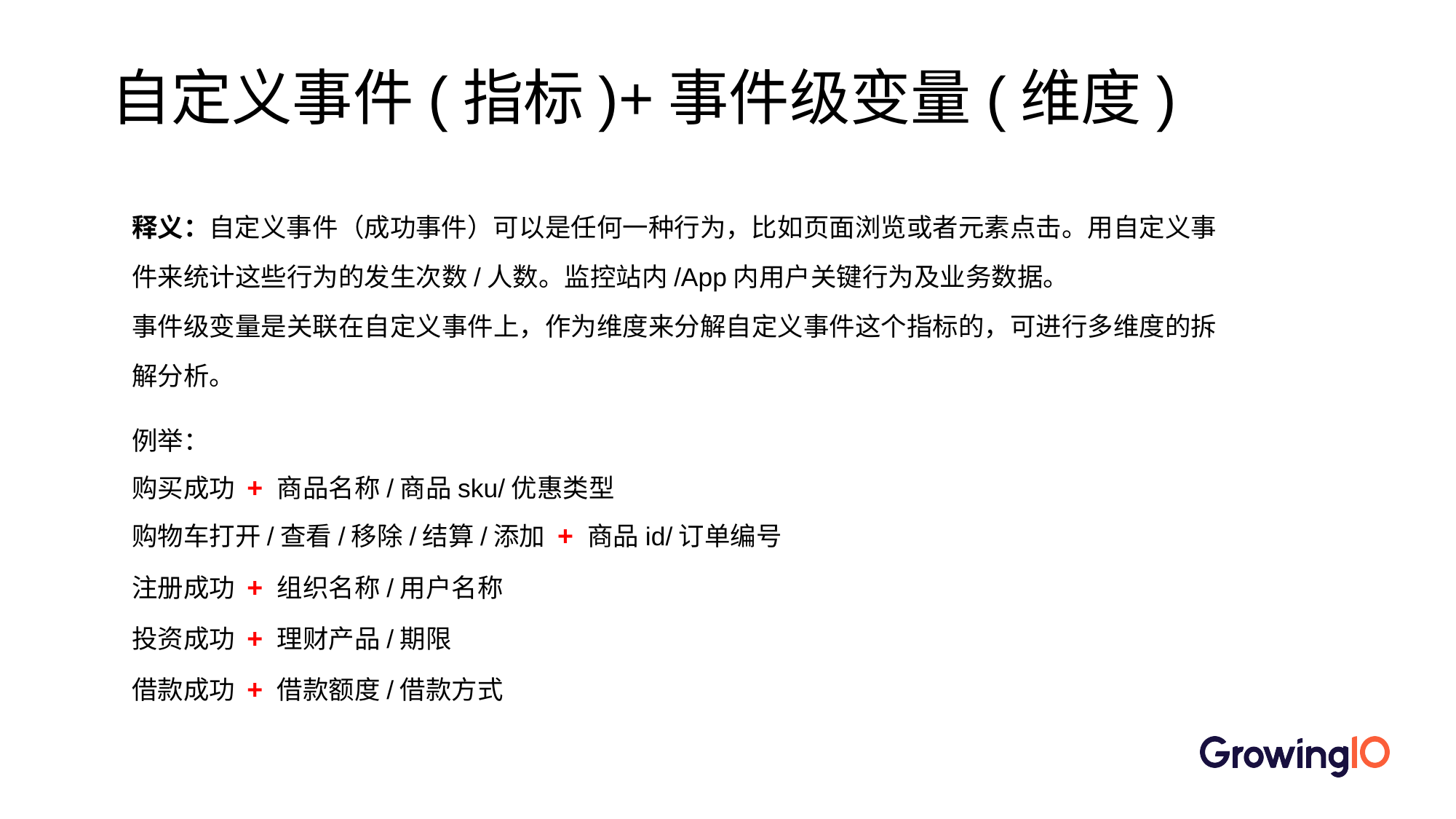

# 自定义事件(指标)+事件级变量(维度)
释义：自定义事件（成功事件）可以是任何一种行为，比如页面浏览或者元素点击。用自定义事件来统计这些行为的发生次数/人数。监控站内/App内用户关键行为及业务数据。
事件级变量是关联在自定义事件上，作为维度来分解自定义事件这个指标的，可进行多维度的拆解分析。
例举：
购买成功 + 商品名称/商品sku/优惠类型
购物车打开/查看/移除/结算/添加 + 商品id/订单编号
注册成功 + 组织名称/用户名称
投资成功 + 理财产品/期限
借款成功 + 借款额度/借款方式